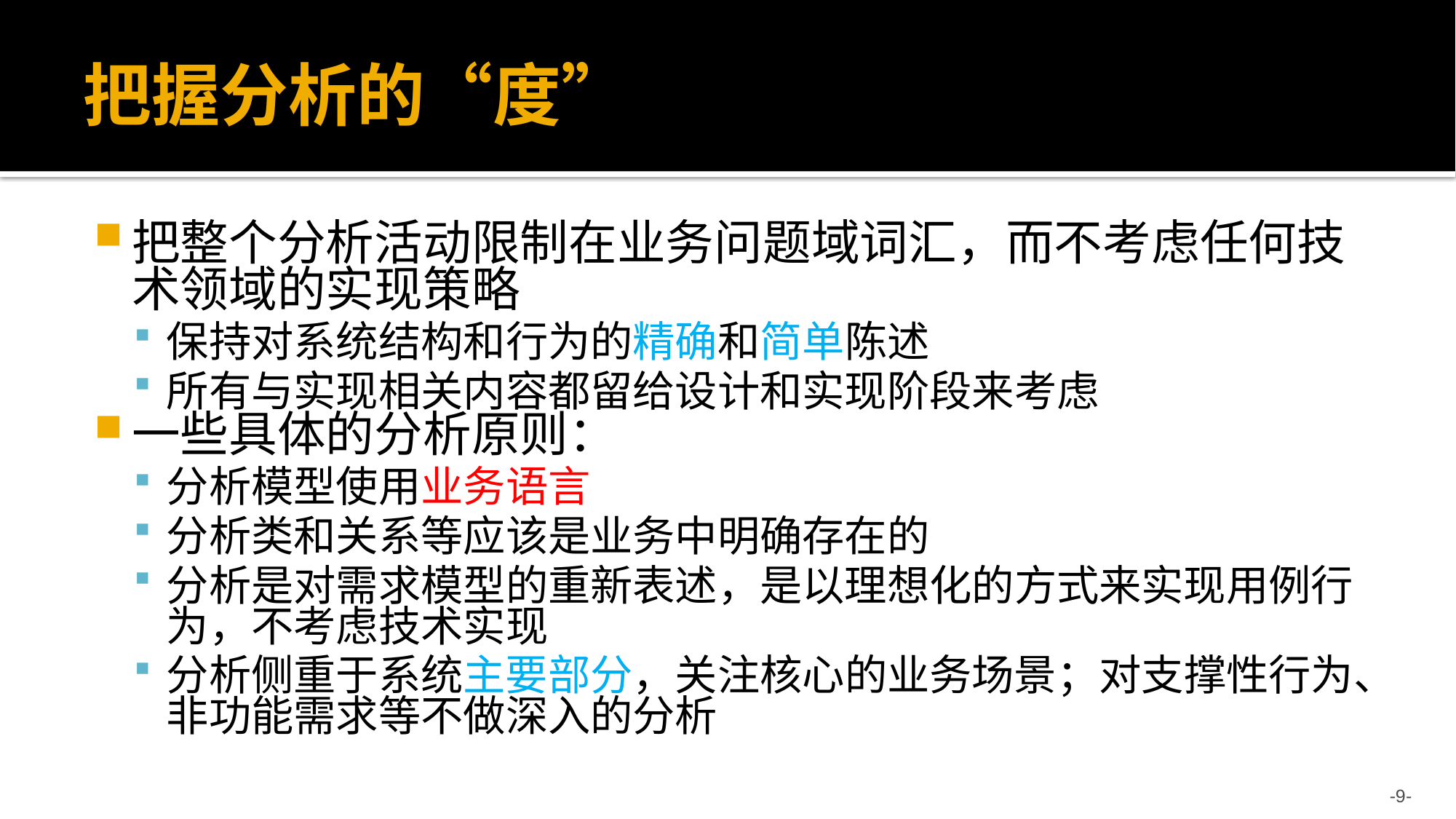

# 把握分析的“度”
把整个分析活动限制在业务问题域词汇，而不考虑任何技术领域的实现策略
保持对系统结构和行为的精确和简单陈述
所有与实现相关内容都留给设计和实现阶段来考虑
一些具体的分析原则：
分析模型使用业务语言
分析类和关系等应该是业务中明确存在的
分析是对需求模型的重新表述，是以理想化的方式来实现用例行为，不考虑技术实现
分析侧重于系统主要部分，关注核心的业务场景；对支撑性行为、非功能需求等不做深入的分析
-9-